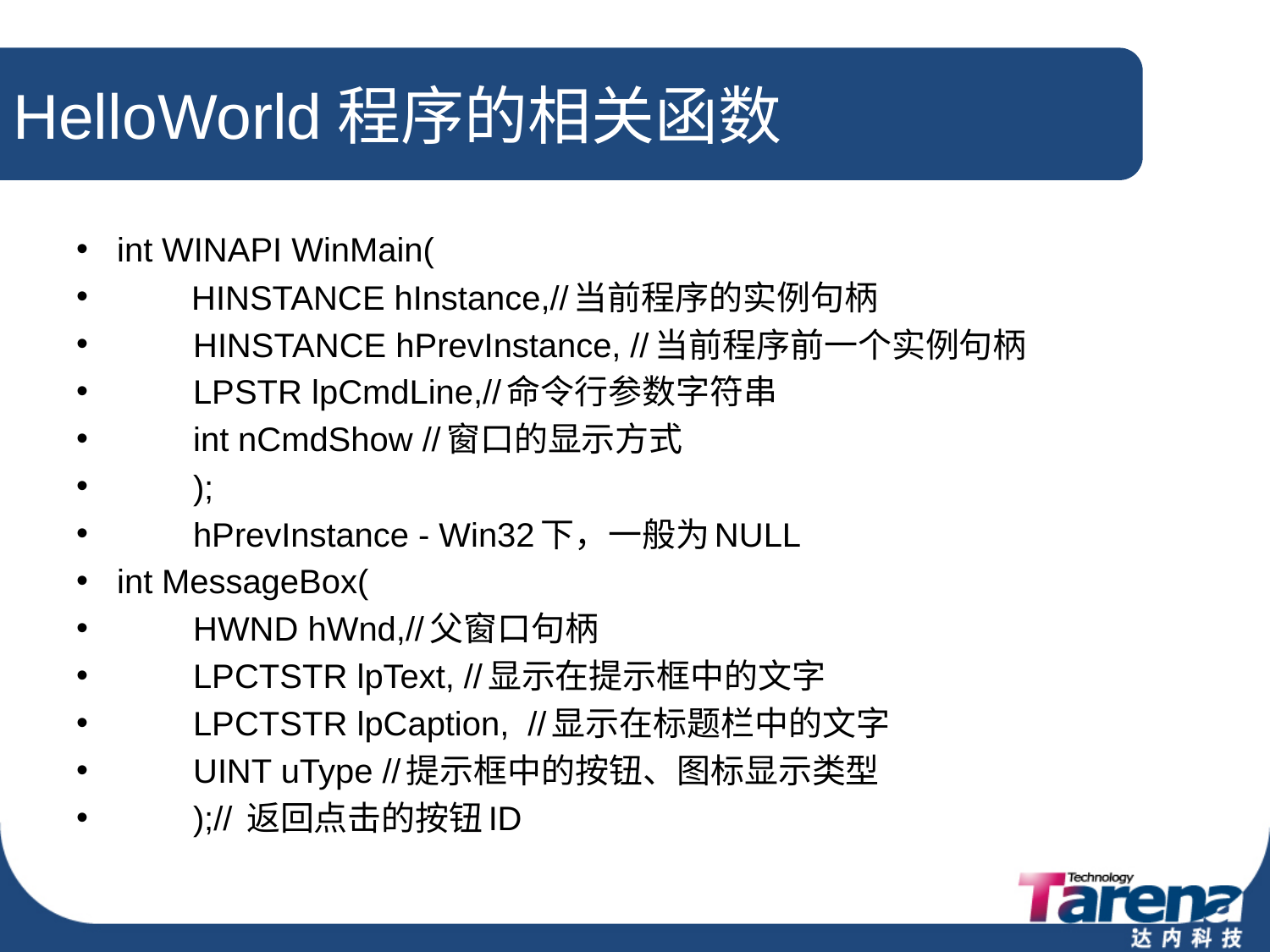

# HelloWorld程序的相关函数
int WINAPI WinMain(
        HINSTANCE hInstance,//当前程序的实例句柄
	HINSTANCE hPrevInstance, //当前程序前一个实例句柄
	LPSTR lpCmdLine,//命令行参数字符串
	int nCmdShow //窗口的显示方式
	);
	hPrevInstance - Win32下，一般为NULL
int MessageBox(
	HWND hWnd,//父窗口句柄
	LPCTSTR lpText, //显示在提示框中的文字
	LPCTSTR lpCaption,  //显示在标题栏中的文字
	UINT uType //提示框中的按钮、图标显示类型
	);// 返回点击的按钮ID